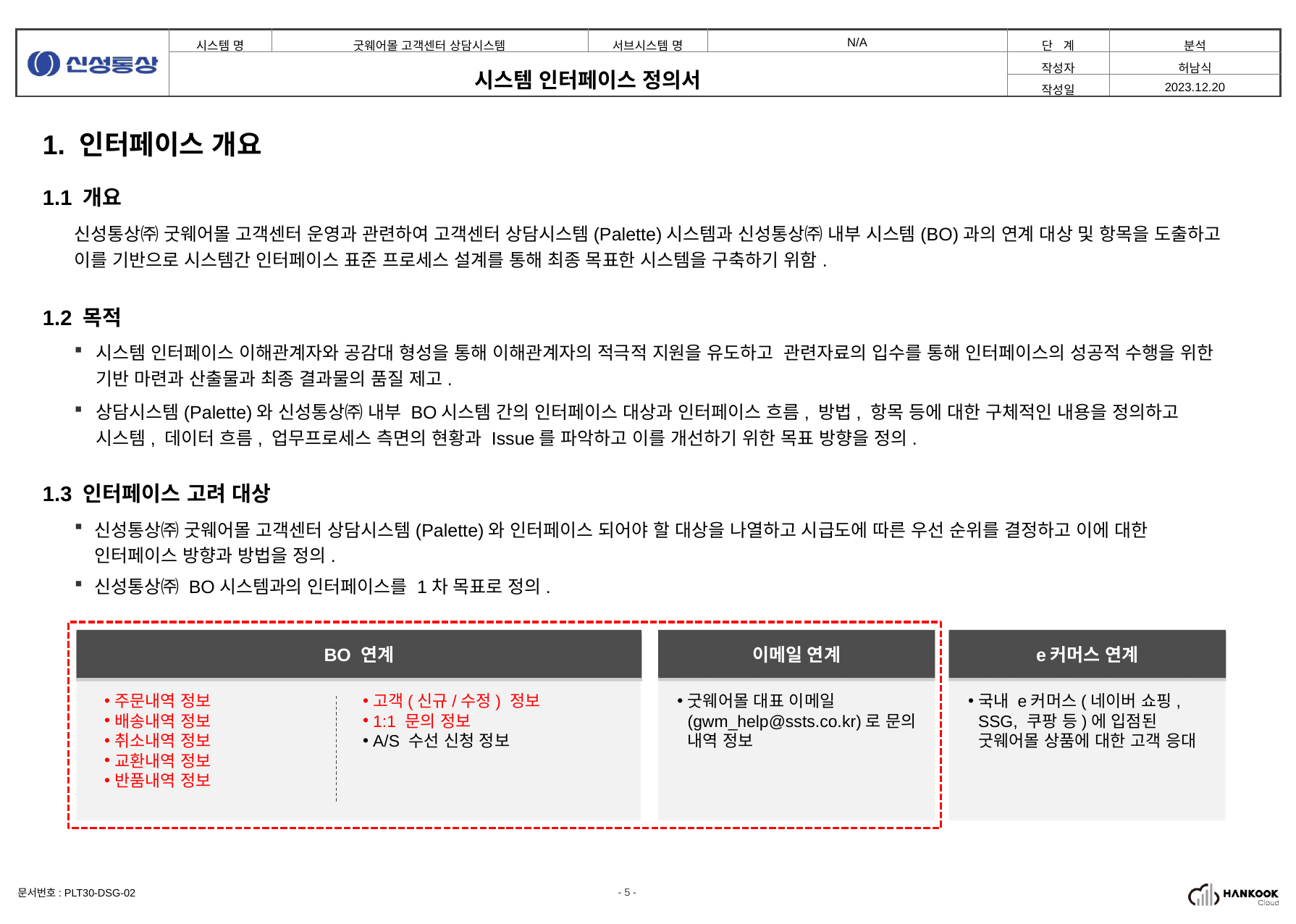

1. 인터페이스 개요
1.1 개요
신성통상㈜ 굿웨어몰 고객센터 운영과 관련하여 고객센터 상담시스템(Palette)시스템과 신성통상㈜ 내부 시스템(BO)과의 연계 대상 및 항목을 도출하고 이를 기반으로 시스템간 인터페이스 표준 프로세스 설계를 통해 최종 목표한 시스템을 구축하기 위함.
1.2 목적
시스템 인터페이스 이해관계자와 공감대 형성을 통해 이해관계자의 적극적 지원을 유도하고  관련자료의 입수를 통해 인터페이스의 성공적 수행을 위한 기반 마련과 산출물과 최종 결과물의 품질 제고.
상담시스템(Palette)와 신성통상㈜ 내부 BO시스템 간의 인터페이스 대상과 인터페이스 흐름, 방법, 항목 등에 대한 구체적인 내용을 정의하고 시스템, 데이터 흐름, 업무프로세스 측면의 현황과 Issue를 파악하고 이를 개선하기 위한 목표 방향을 정의.
1.3 인터페이스 고려 대상
신성통상㈜ 굿웨어몰 고객센터 상담시스템(Palette)와 인터페이스 되어야 할 대상을 나열하고 시급도에 따른 우선 순위를 결정하고 이에 대한 인터페이스 방향과 방법을 정의.
신성통상㈜ BO시스템과의 인터페이스를 1차 목표로 정의.

이메일 연계

굿웨어몰 대표 이메일(gwm_help@ssts.co.kr)로 문의 내역 정보
e커머스 연계

국내 e커머스(네이버 쇼핑, SSG, 쿠팡 등)에 입점된 굿웨어몰 상품에 대한 고객 응대
BO 연계

주문내역 정보
배송내역 정보
취소내역 정보
교환내역 정보
반품내역 정보
고객(신규/수정) 정보
1:1 문의 정보
A/S 수선 신청 정보